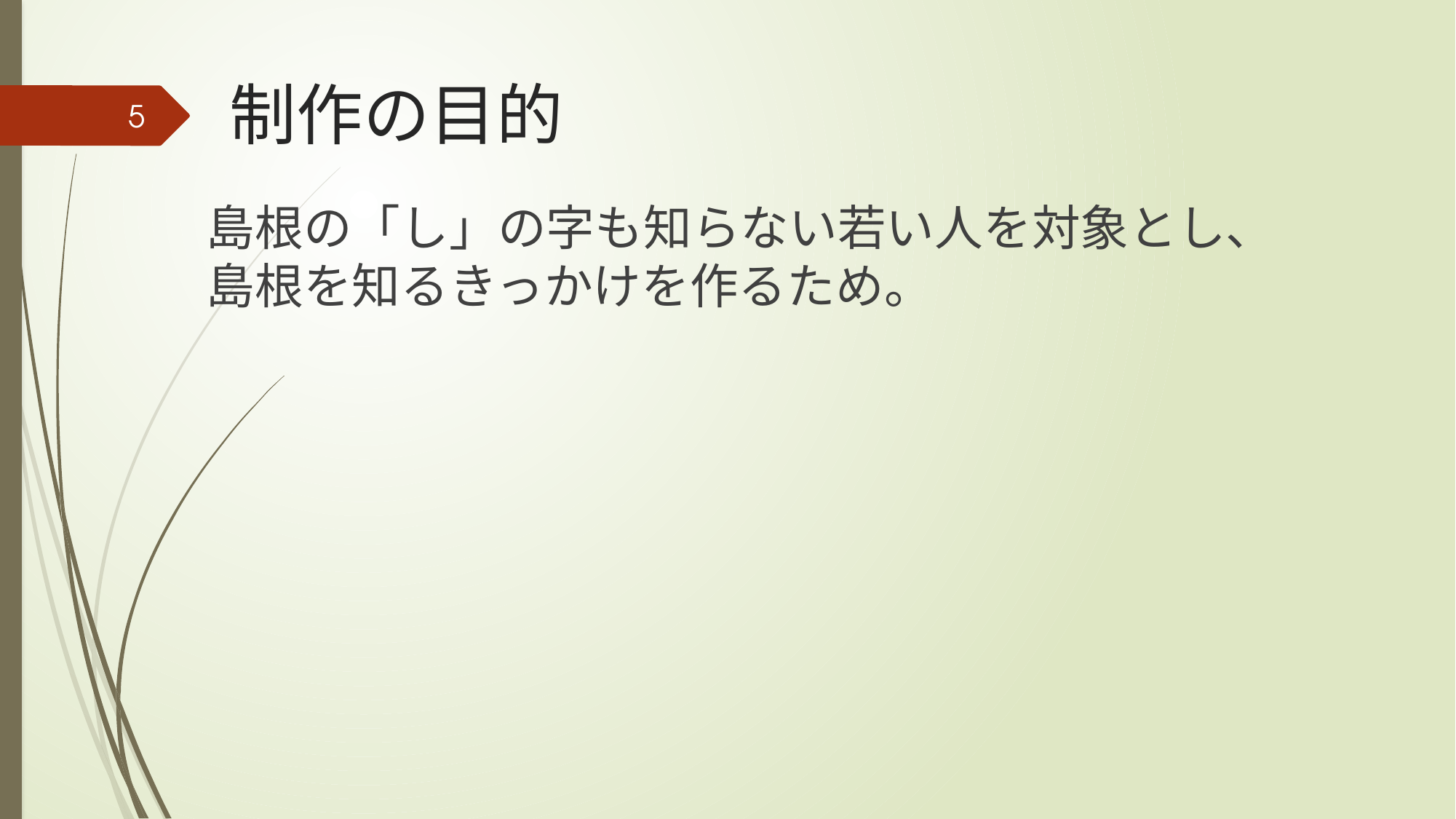

# 制作の目的
5
島根の「し」の字も知らない若い人を対象とし、島根を知るきっかけを作るため。